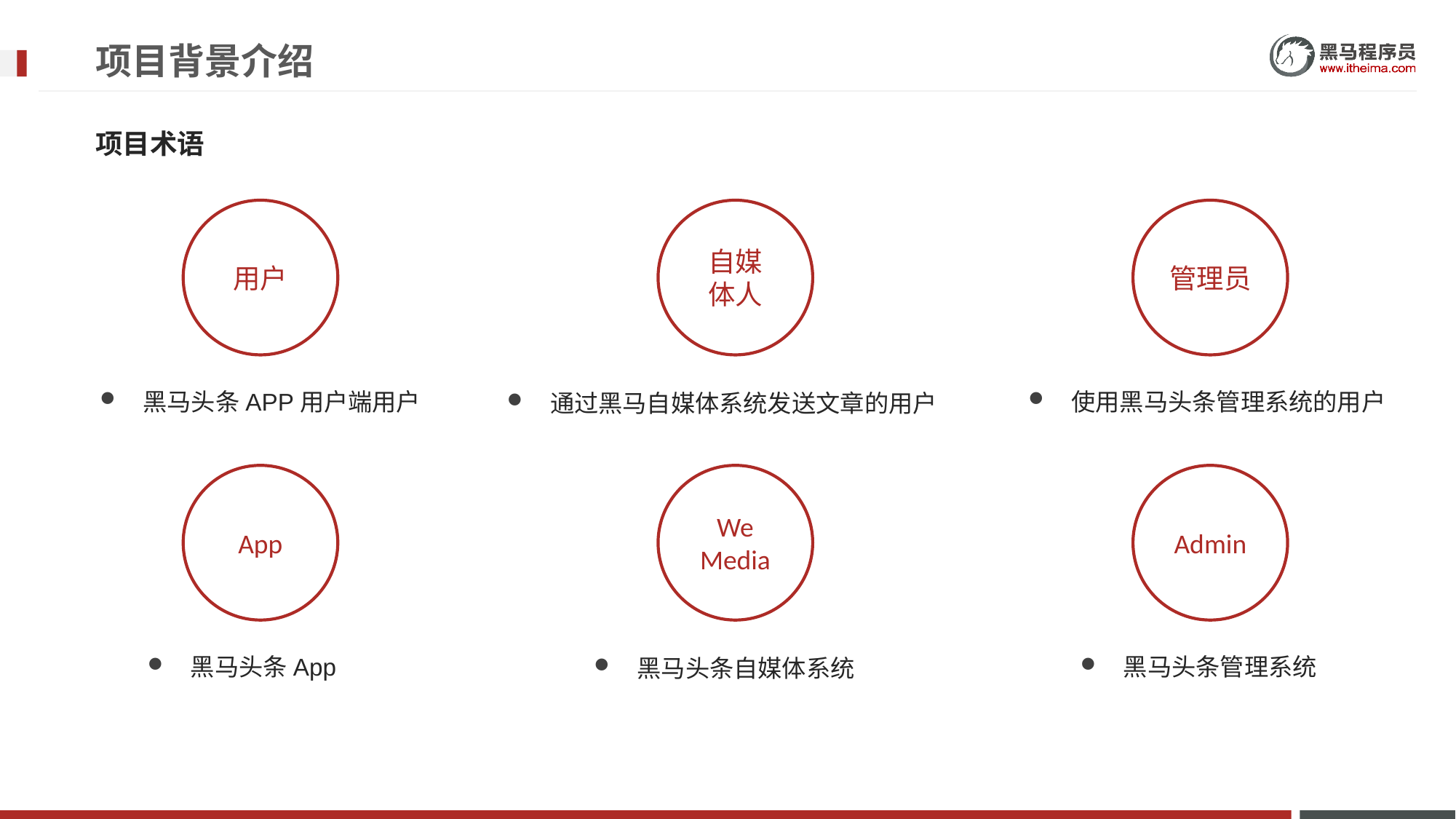

# 项目背景介绍
项目术语
用户
自媒
体人
管理员
黑马头条APP用户端用户
使用黑马头条管理系统的用户

通过黑马自媒体系统发送文章的用户

App
We
Media
Admin
黑马头条App

黑马头条管理系统
黑马头条自媒体系统